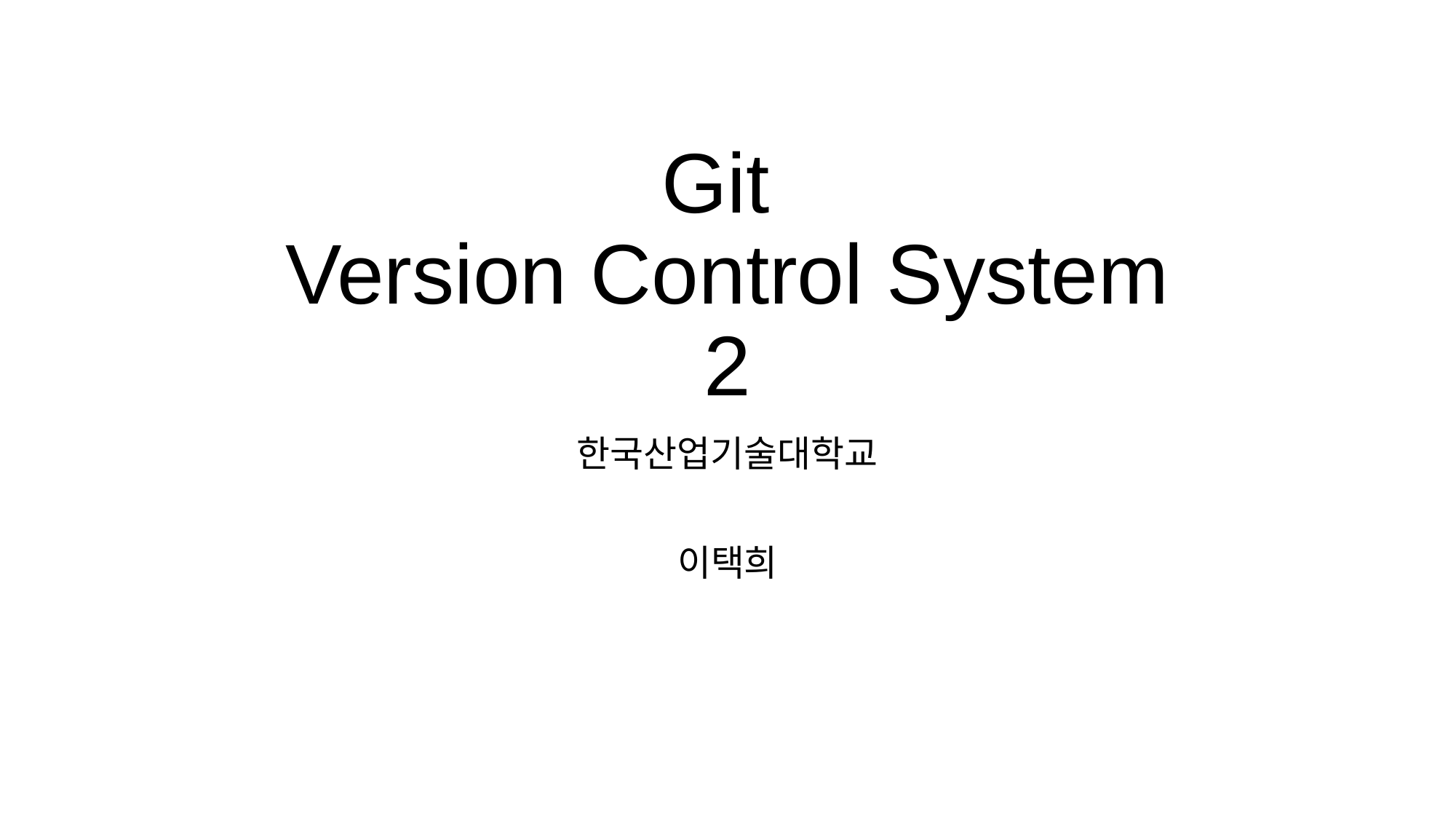

# Git Version Control System 2
한국산업기술대학교

이택희